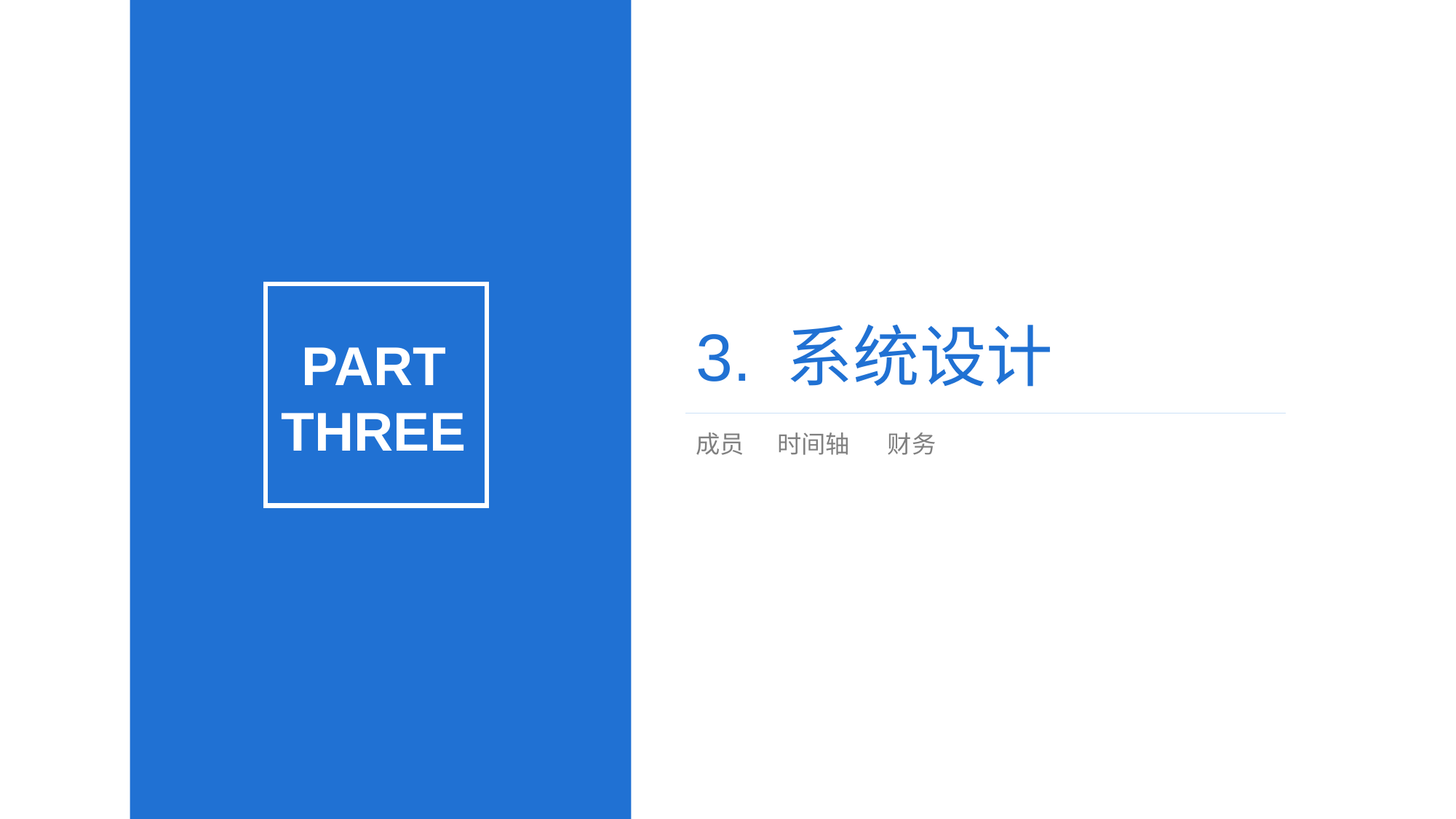

# 3. 系统设计
PART
THREE
成员      时间轴       财务